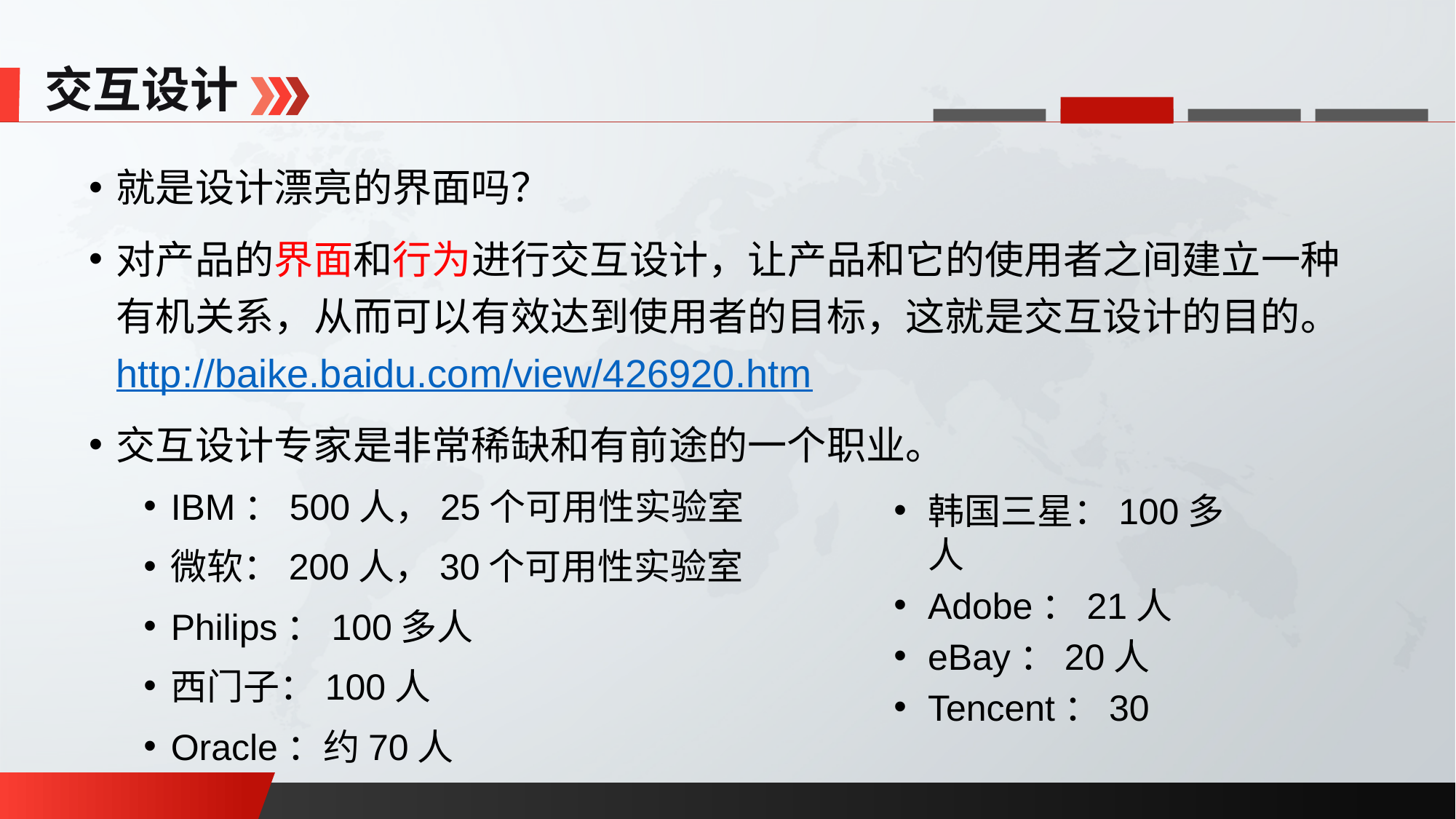

交互设计

就是设计漂亮的界面吗？
对产品的界面和行为进行交互设计，让产品和它的使用者之间建立一种有机关系，从而可以有效达到使用者的目标，这就是交互设计的目的。 http://baike.baidu.com/view/426920.htm
交互设计专家是非常稀缺和有前途的一个职业。
IBM：500人，25个可用性实验室
微软：200人，30个可用性实验室
Philips：100多人
西门子：100人
Oracle：约70人
韩国三星：100多人
Adobe：21人
eBay：20人
Tencent：30